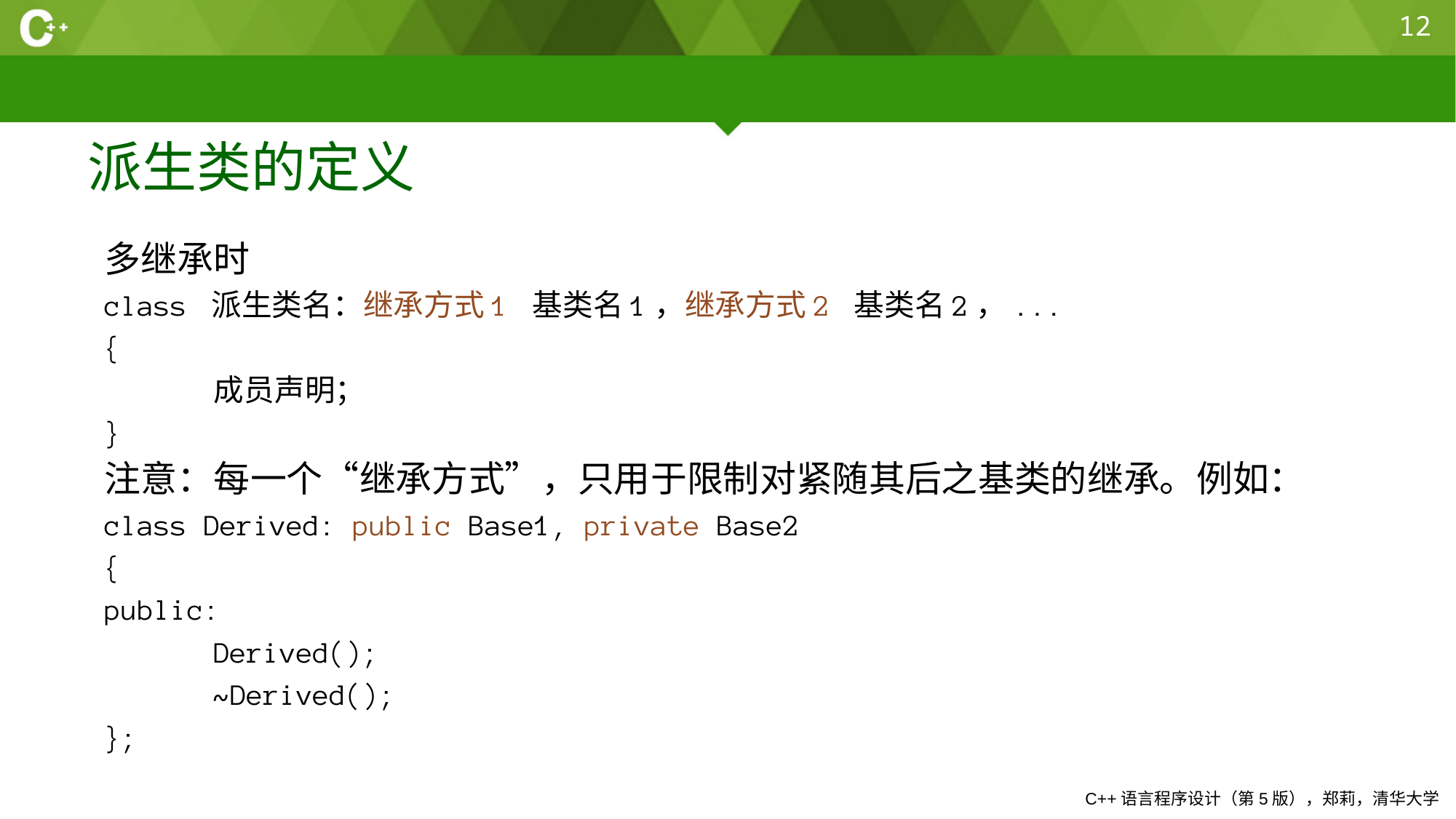

12
# 派生类的定义
多继承时
class 派生类名：继承方式1 基类名1，继承方式2 基类名2，...
{
	成员声明；
}
注意：每一个“继承方式”，只用于限制对紧随其后之基类的继承。例如：
class Derived: public Base1, private Base2
{
public:
	Derived();
	~Derived();
};